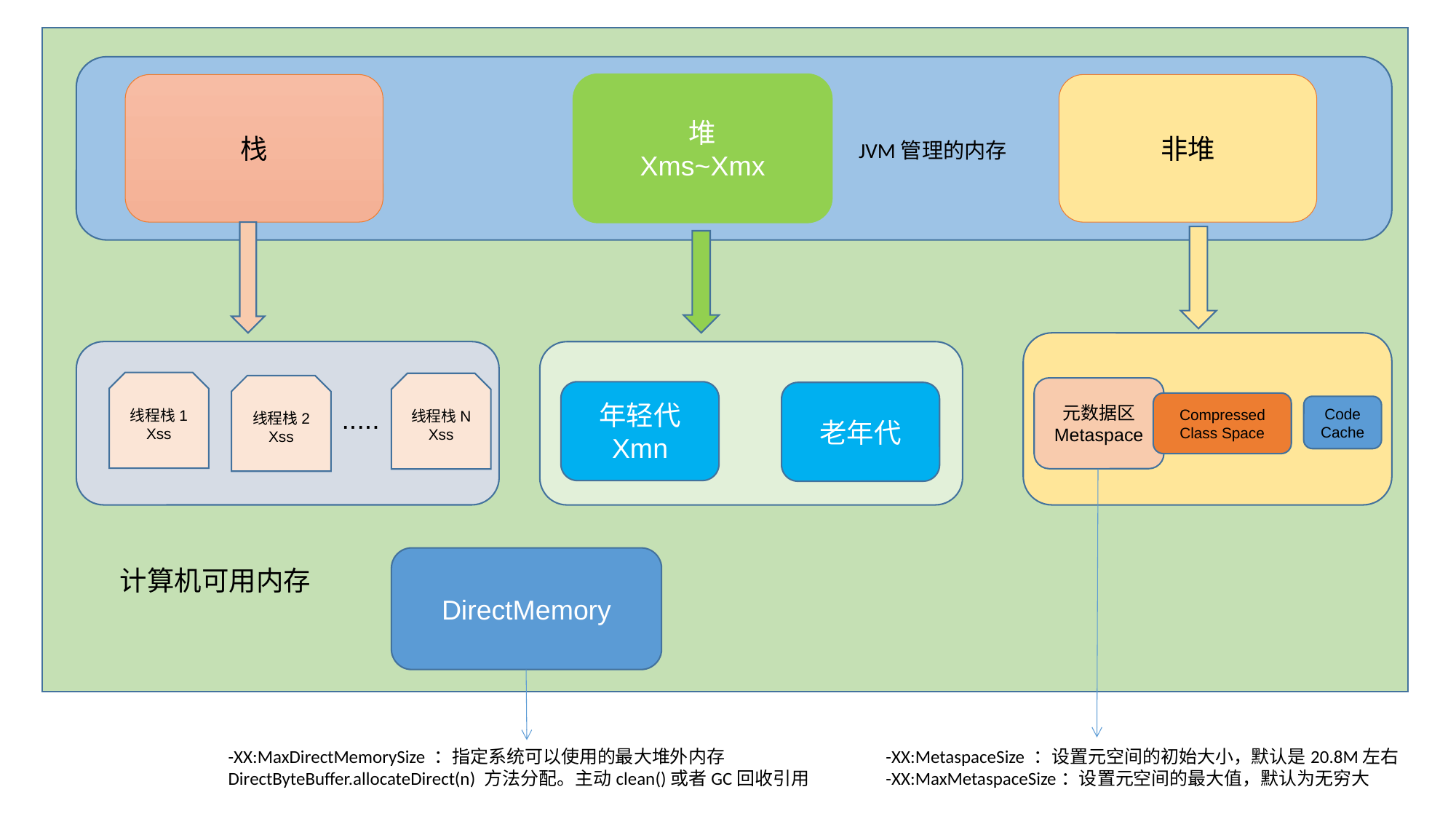

栈
堆
Xms~Xmx
非堆
JVM管理的内存

线程栈1
Xss
线程栈N
Xss
线程栈2
Xss
元数据区
Metaspace
年轻代
Xmn
老年代
Compressed
Class Space
.....
Code
Cache
DirectMemory
计算机可用内存
-XX:MaxDirectMemorySize ：指定系统可以使用的最大堆外内存
DirectByteBuffer.allocateDirect(n) 方法分配。主动clean()或者GC回收引用
-XX:MetaspaceSize ：设置元空间的初始大小，默认是20.8M左右
-XX:MaxMetaspaceSize：设置元空间的最大值，默认为无穷大